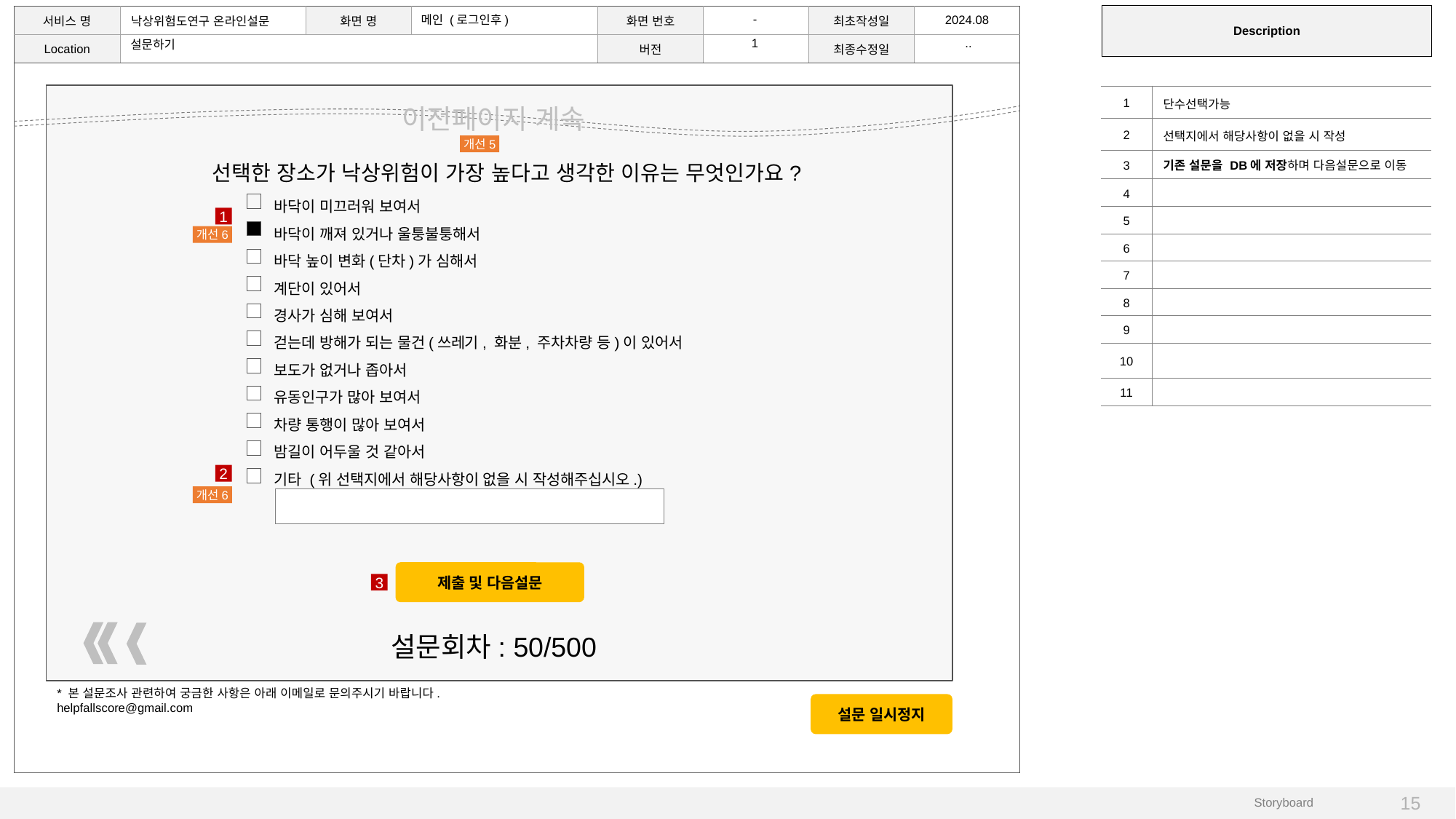

-
메인 (로그인후)
1
..
설문하기
|  |  |
| --- | --- |
| 1 | 단수선택가능 |
| 2 | 선택지에서 해당사항이 없을 시 작성 |
| 3 | 기존 설문을 DB에 저장하며 다음설문으로 이동 |
| 4 |  |
| 5 |  |
| 6 |  |
| 7 |  |
| 8 |  |
| 9 |  |
| 10 |  |
| 11 |  |

이전페이지 계속

개선5
선택한 장소가 낙상위험이 가장 높다고 생각한 이유는 무엇인가요?
바닥이 미끄러워 보여서
바닥이 깨져 있거나 울퉁불퉁해서
바닥 높이 변화(단차)가 심해서
계단이 있어서
경사가 심해 보여서
걷는데 방해가 되는 물건(쓰레기, 화분, 주차차량 등)이 있어서
보도가 없거나 좁아서
유동인구가 많아 보여서
차량 통행이 많아 보여서
밤길이 어두울 것 같아서
기타 (위 선택지에서 해당사항이 없을 시 작성해주십시오.)

1

개선6

2

개선6

제출 및 다음설문
3

설문회차: 50/500
* 본 설문조사 관련하여 궁금한 사항은 아래 이메일로 문의주시기 바랍니다.
helpfallscore@gmail.com
설문 일시정지
15